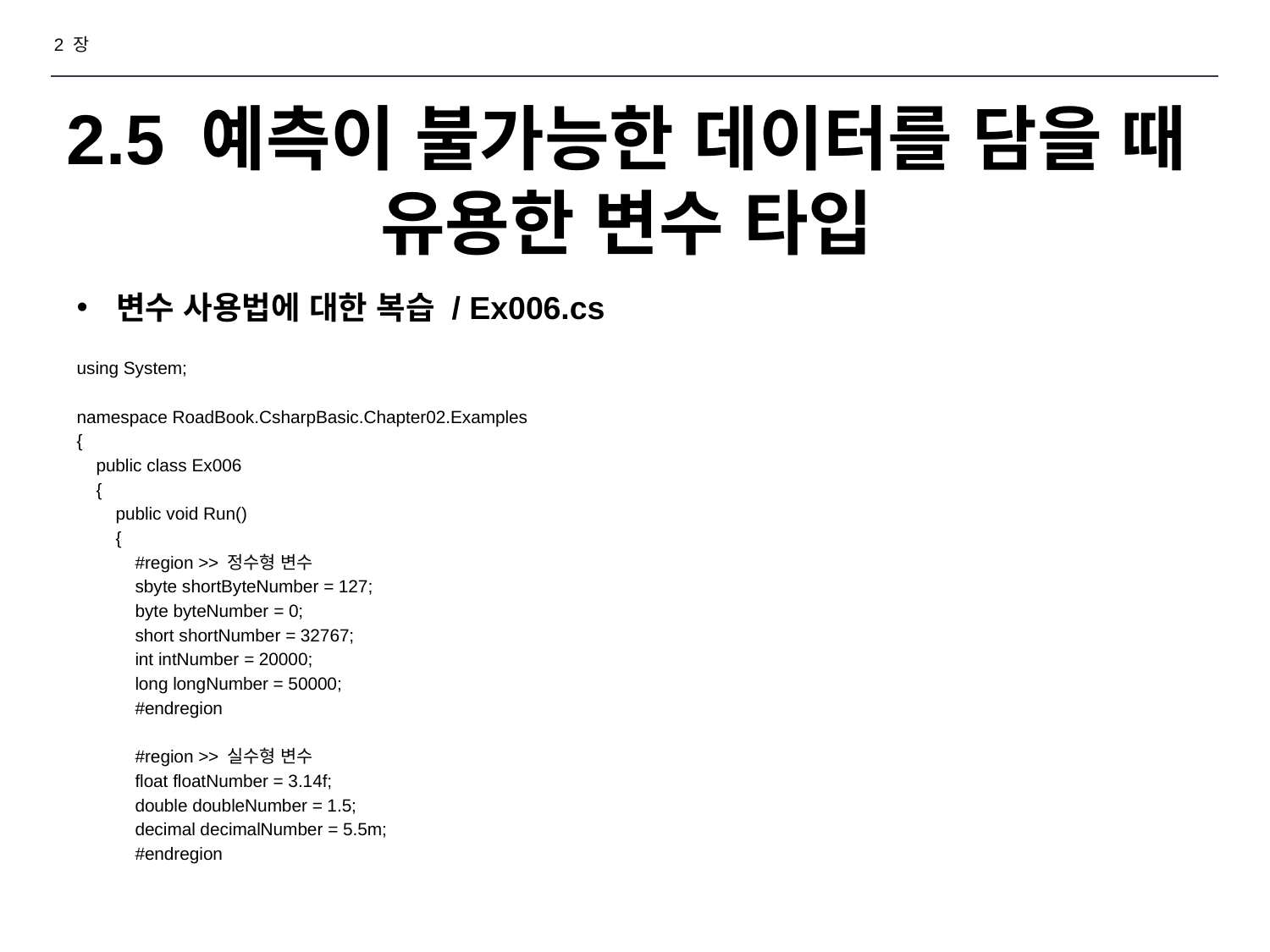

2 장
# 2.5 예측이 불가능한 데이터를 담을 때 유용한 변수 타입

변수 사용법에 대한 복습 / Ex006.cs
using System;

namespace RoadBook.CsharpBasic.Chapter02.Examples
{
    public class Ex006
    {
        public void Run()
        {
            #region >> 정수형 변수
            sbyte shortByteNumber = 127;
            byte byteNumber = 0;
            short shortNumber = 32767;
            int intNumber = 20000;
            long longNumber = 50000;
            #endregion

            #region >> 실수형 변수
            float floatNumber = 3.14f;
            double doubleNumber = 1.5;
            decimal decimalNumber = 5.5m;
            #endregion